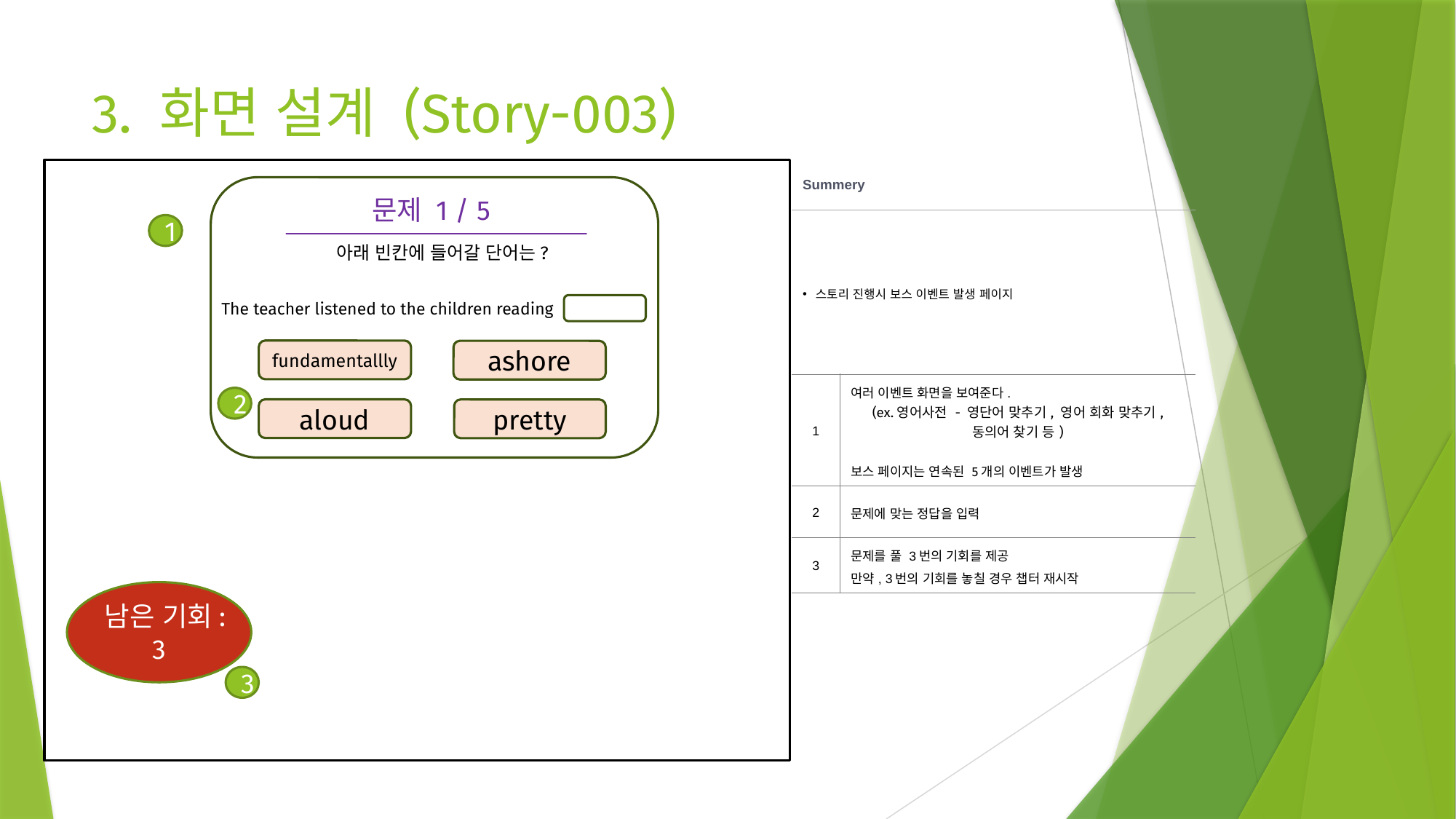

# 3. 화면 설계 (Story-003)

| Summery |  |
| --- | --- |
| 스토리 진행시 보스 이벤트 발생 페이지 |  |
| 1 | 여러 이벤트 화면을 보여준다. (ex.영어사전 - 영단어 맞추기, 영어 회화 맞추기, 동의어 찾기 등) 보스 페이지는 연속된 5개의 이벤트가 발생 |
| 2 | 문제에 맞는 정답을 입력 |
| 3 | 문제를 풀 3번의 기회를 제공 만약, 3번의 기회를 놓칠 경우 챕터 재시작 |

문제 1 / 5
1
아래 빈칸에 들어갈 단어는?
The teacher listened to the children reading

fundamentallly
ashore
2
aloud
pretty
남은 기회:3
3